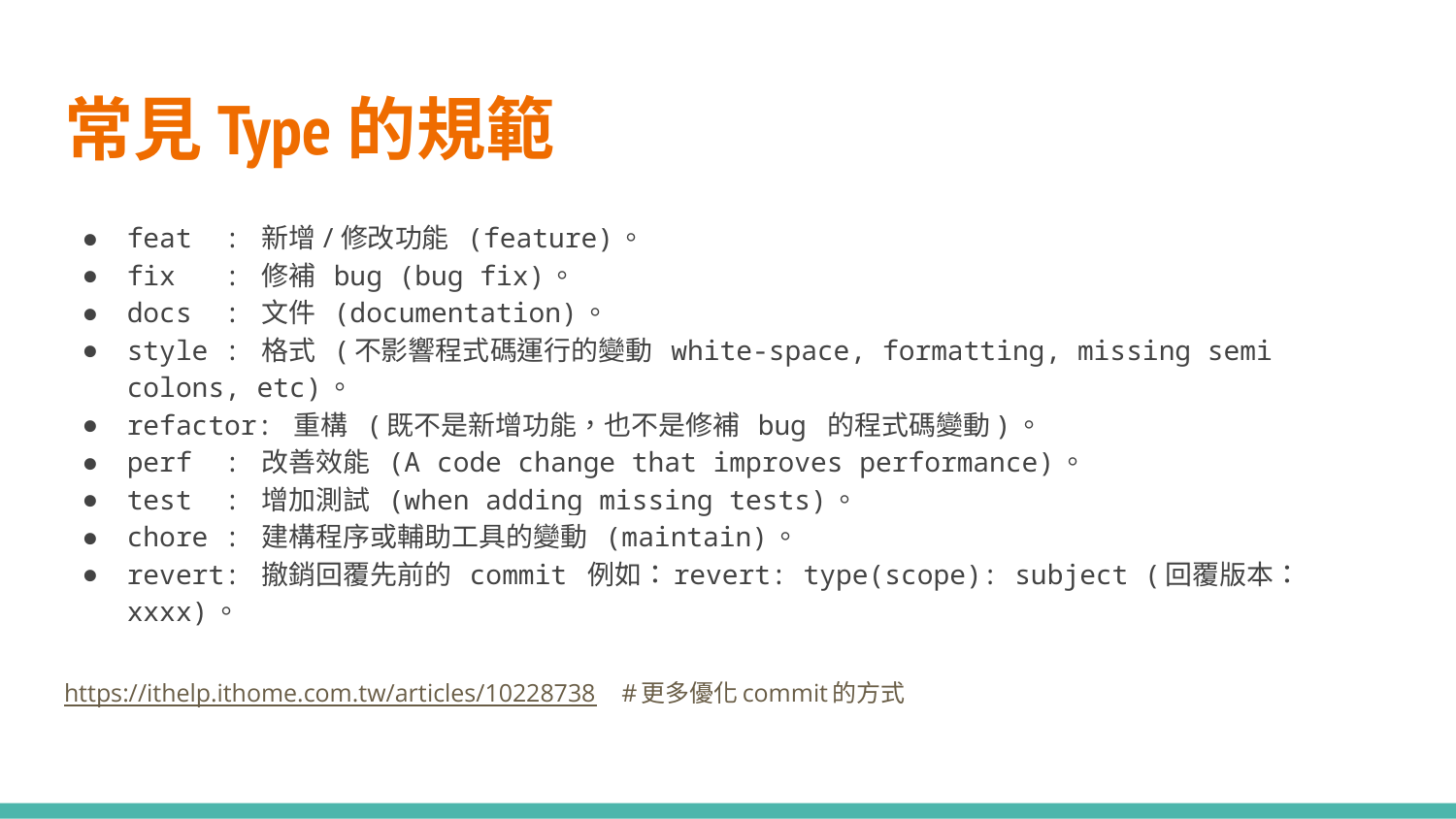

# 常見Type的規範
feat  : 新增/修改功能 (feature)。
fix   : 修補 bug (bug fix)。
docs  : 文件 (documentation)。
style : 格式 (不影響程式碼運行的變動 white-space, formatting, missing semi colons, etc)。
refactor: 重構 (既不是新增功能，也不是修補 bug 的程式碼變動)。
perf  : 改善效能 (A code change that improves performance)。
test  : 增加測試 (when adding missing tests)。
chore : 建構程序或輔助工具的變動 (maintain)。
revert: 撤銷回覆先前的 commit 例如：revert: type(scope): subject (回覆版本：xxxx)。
https://ithelp.ithome.com.tw/articles/10228738    #更多優化commit的方式